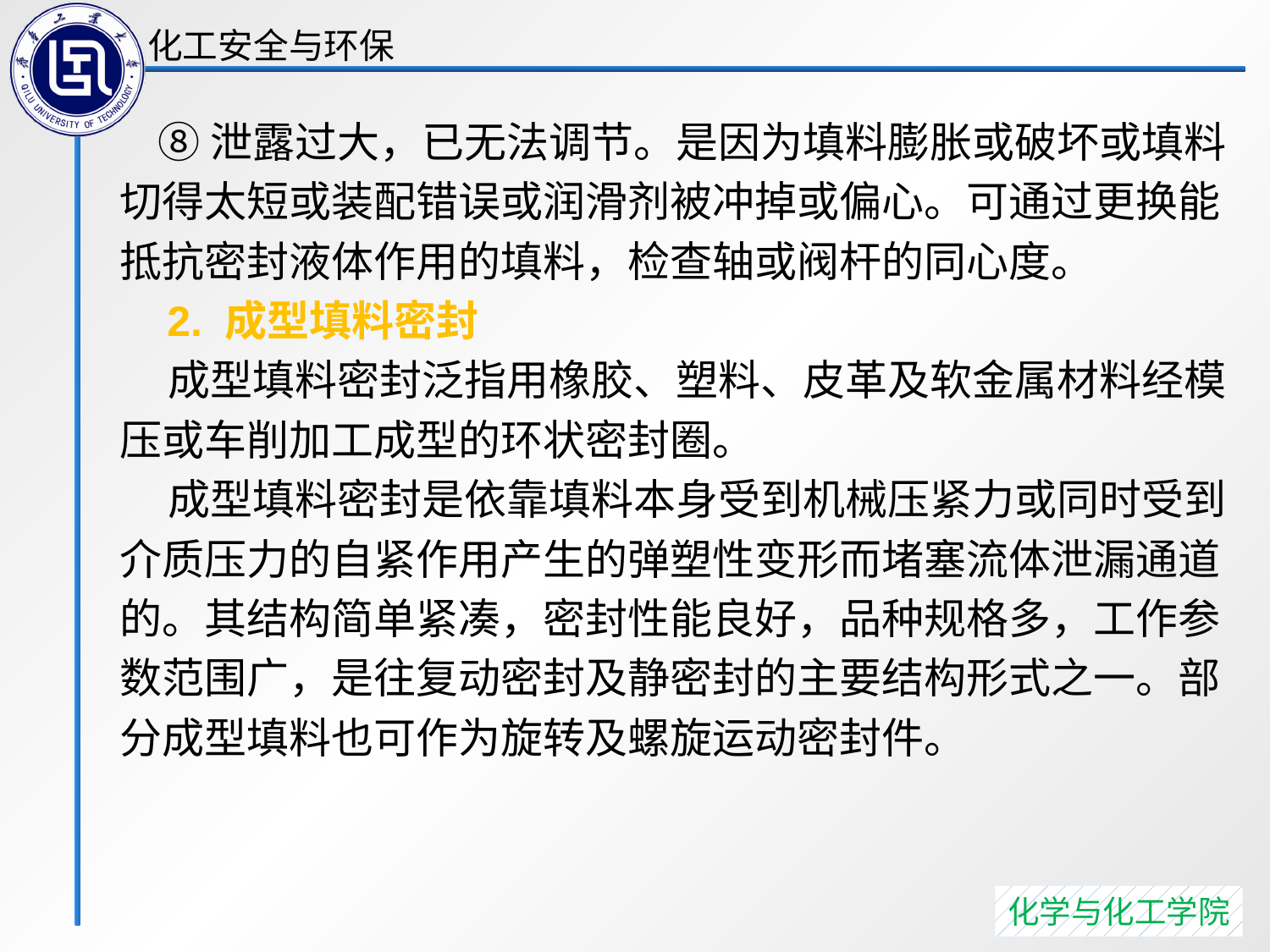

⑧泄露过大，已无法调节。是因为填料膨胀或破坏或填料切得太短或装配错误或润滑剂被冲掉或偏心。可通过更换能抵抗密封液体作用的填料，检查轴或阀杆的同心度。
    2. 成型填料密封
    成型填料密封泛指用橡胶、塑料、皮革及软金属材料经模压或车削加工成型的环状密封圈。
    成型填料密封是依靠填料本身受到机械压紧力或同时受到介质压力的自紧作用产生的弹塑性变形而堵塞流体泄漏通道的。其结构简单紧凑，密封性能良好，品种规格多，工作参数范围广，是往复动密封及静密封的主要结构形式之一。部分成型填料也可作为旋转及螺旋运动密封件。